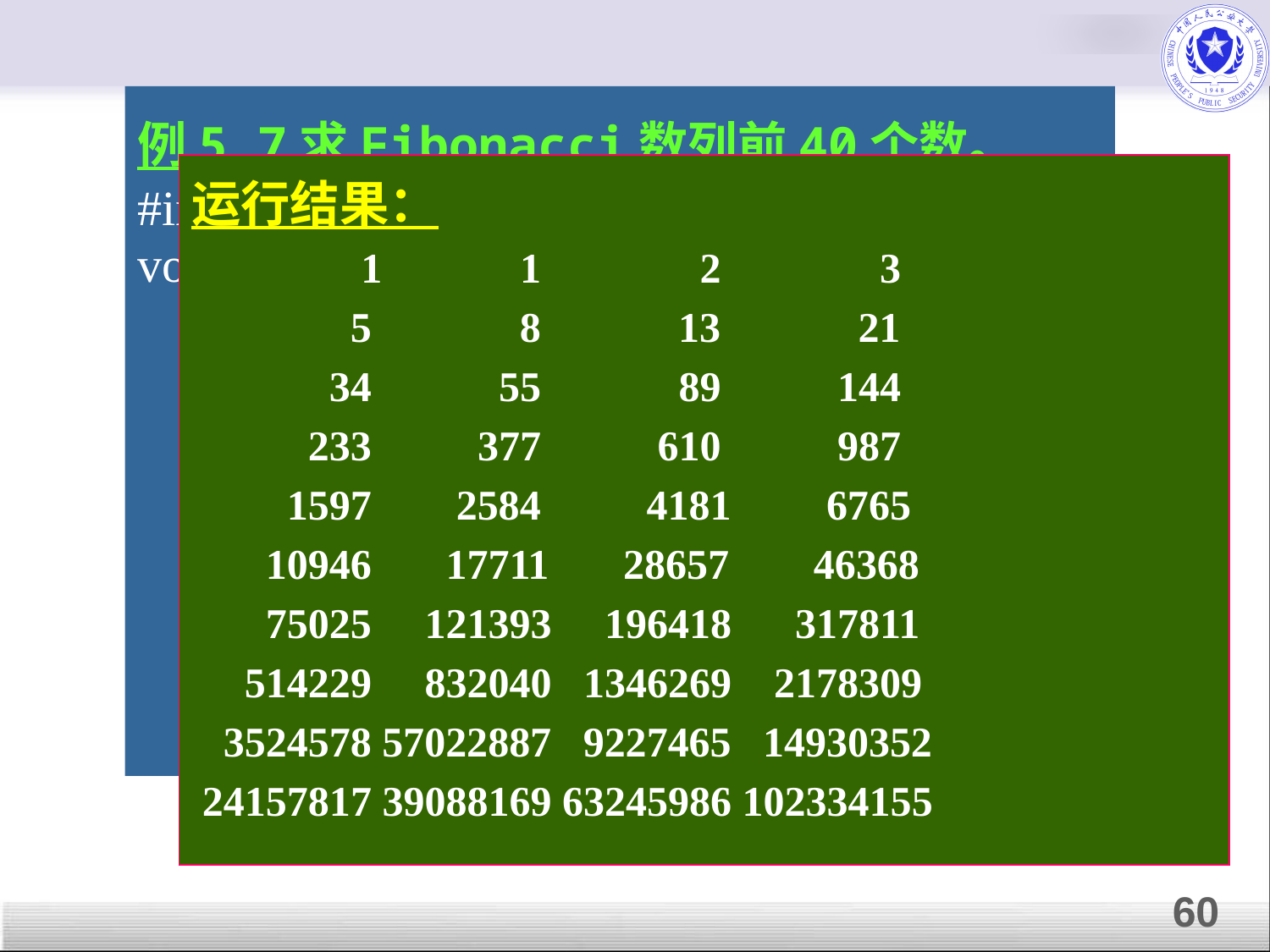

例5.7求Fibonacci数列前40个数。
#include <stdio.h>
void main()
    {  int f1，f2;
     int i;
     f1=1;f2=1;
     for(i=1; i<=20; i++)
      {  printf(″%12d %12d ″，f1，f2);
        if(i%2==0) printf(″＼n″);
        f1=f1+f2;
        f2=f2+f1;}
      }
运行结果：
                1             1               2               3
               5              8             13             21
             34            55             89           144
           233          377           610           987
         1597        2584          4181         6765
       10946       17711       28657        46368
       75025     121393     196418      317811
     514229     832040   1346269    2178309
   3524578 57022887   9227465   14930352
 24157817 39088169 63245986 102334155